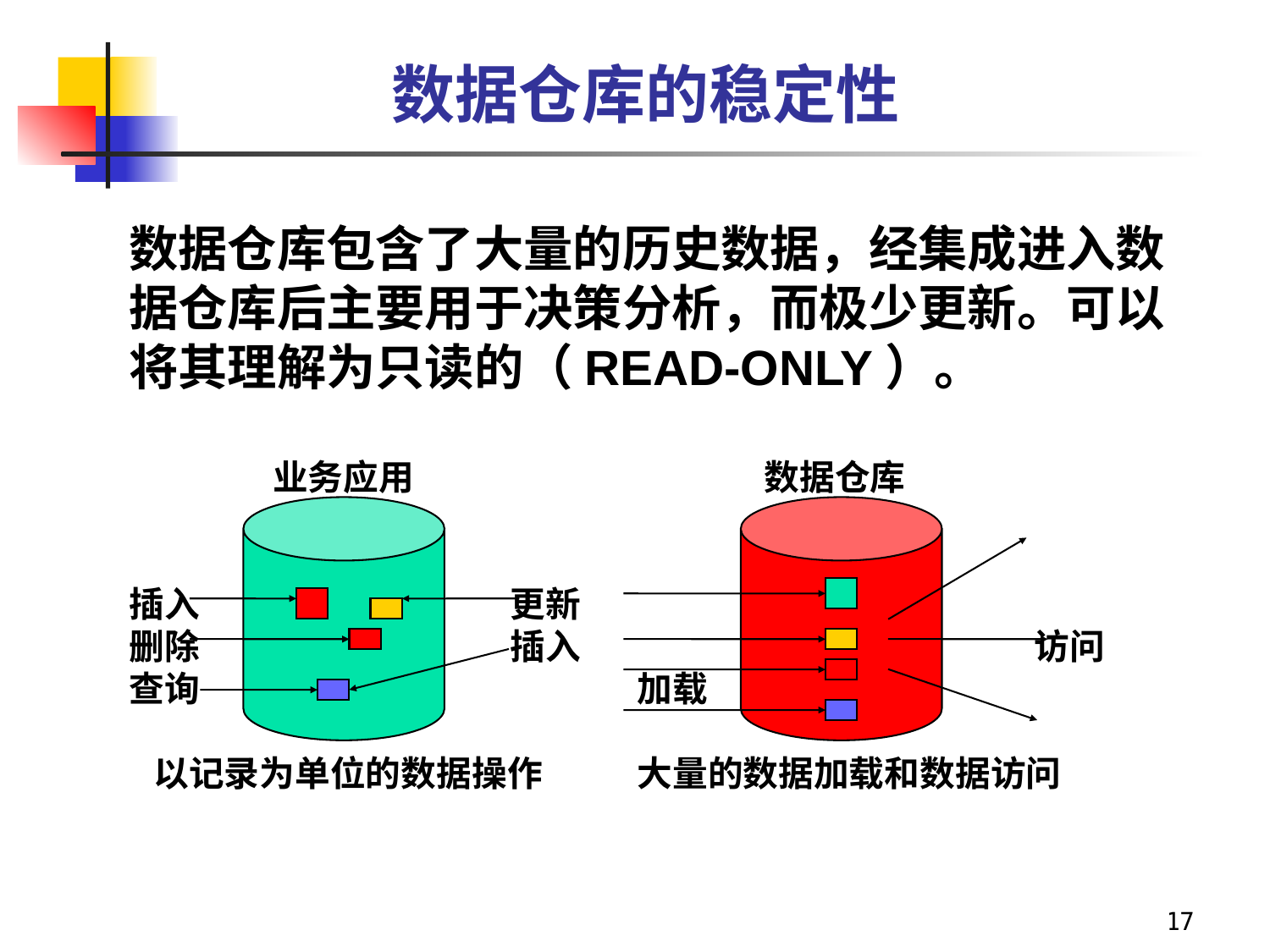

数据仓库的稳定性
数据仓库包含了大量的历史数据，经集成进入数据仓库后主要用于决策分析，而极少更新。可以将其理解为只读的（READ-ONLY）。

	 业务应用			数据仓库

插入			更新
删除			插入				  访问
查询				加载

  以记录为单位的数据操作	大量的数据加载和数据访问

17